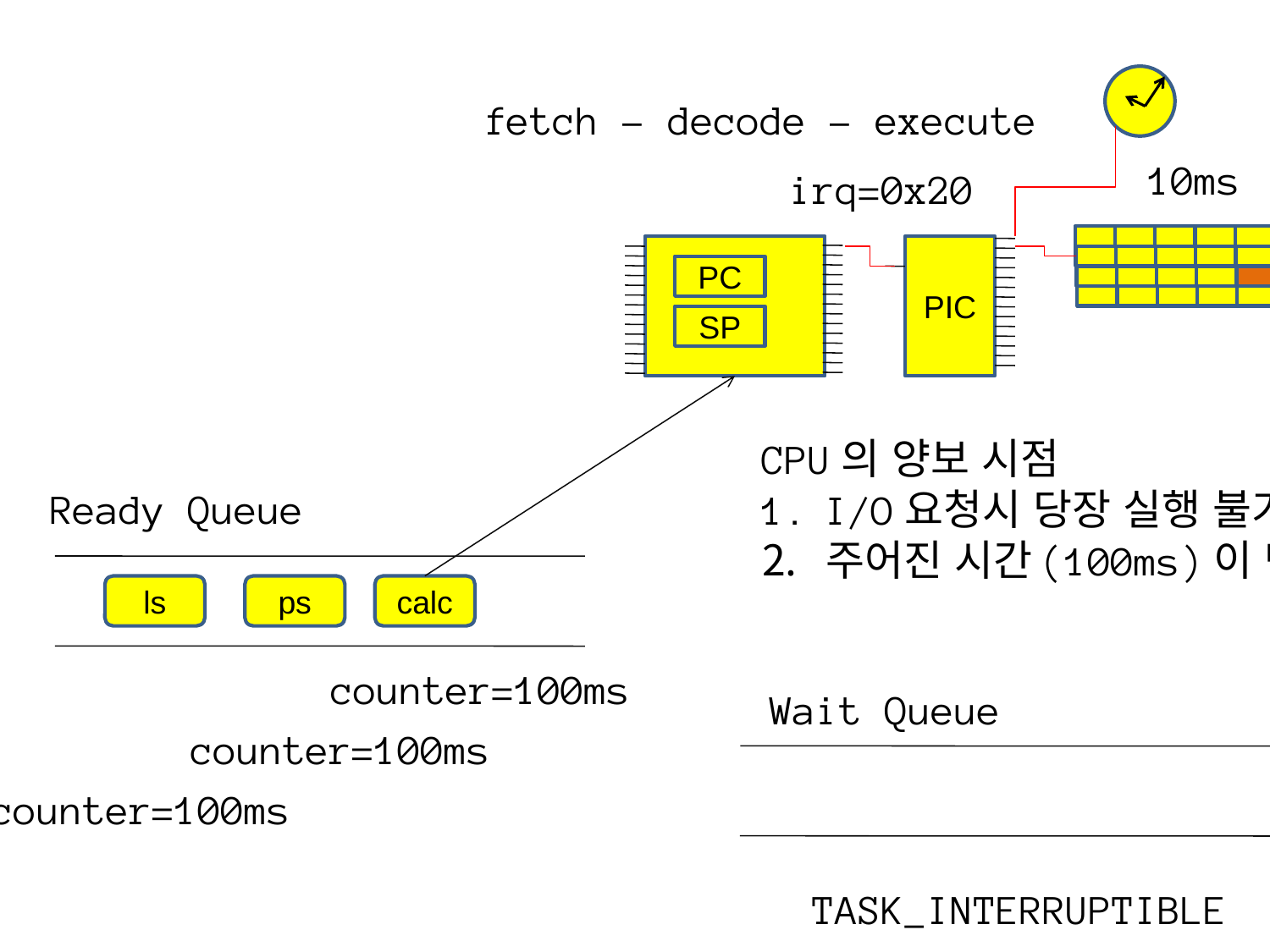

fetch - decode - execute
10ms
irq=0x20

PIC

PC

SP
CPU의 양보 시점
I/O요청시 당장 실행 불가능
주어진 시간(100ms)이 만료되면
Ready Queue
ls
ps
calc
counter=100ms
Wait Queue
counter=100ms
counter=100ms
TASK_INTERRUPTIBLE